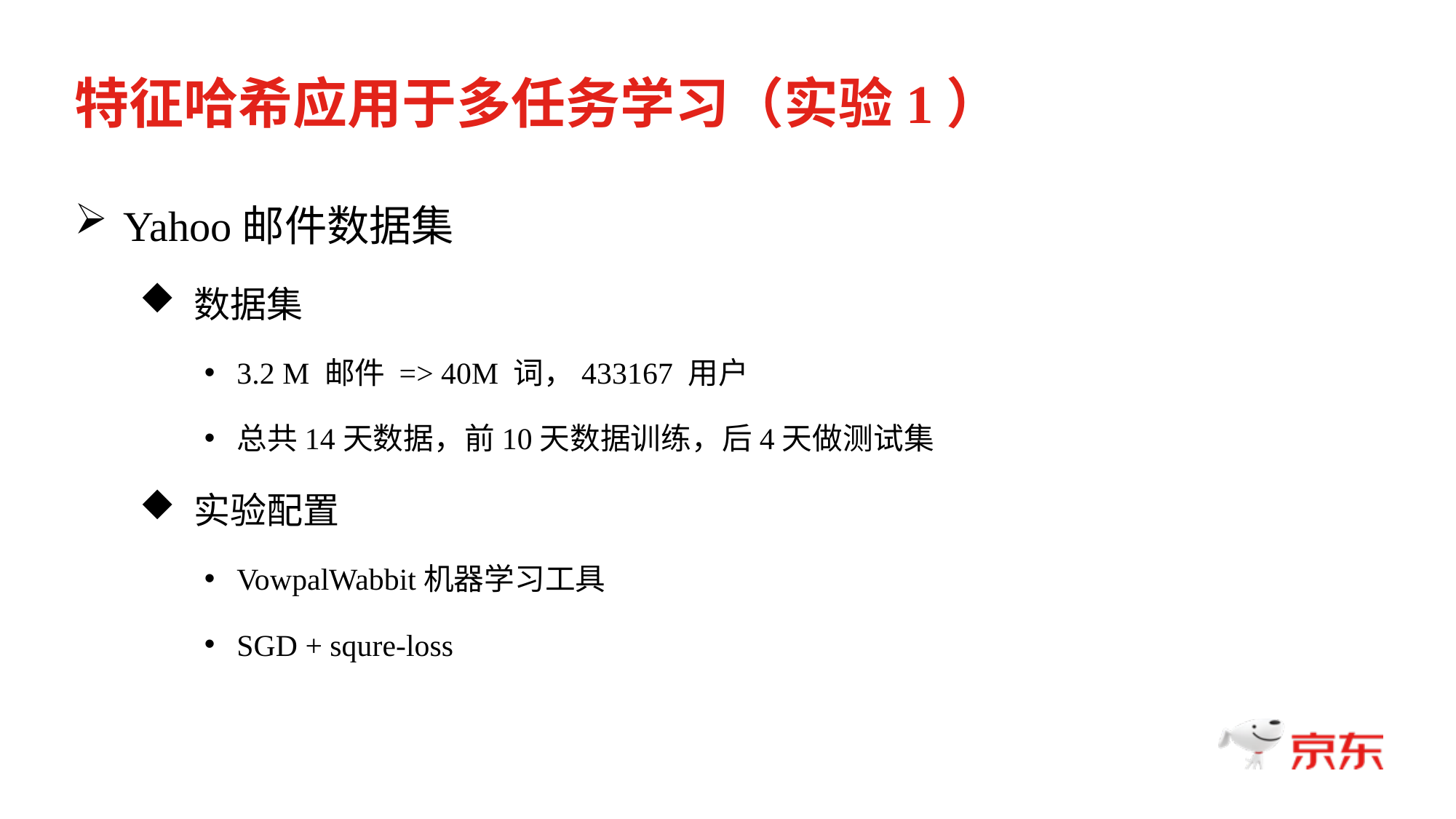

特征哈希应用于多任务学习（实验1）

Yahoo邮件数据集
数据集
3.2 M 邮件 => 40M 词，433167 用户
总共14天数据，前10天数据训练，后4天做测试集
实验配置
VowpalWabbit机器学习工具
SGD + squre-loss